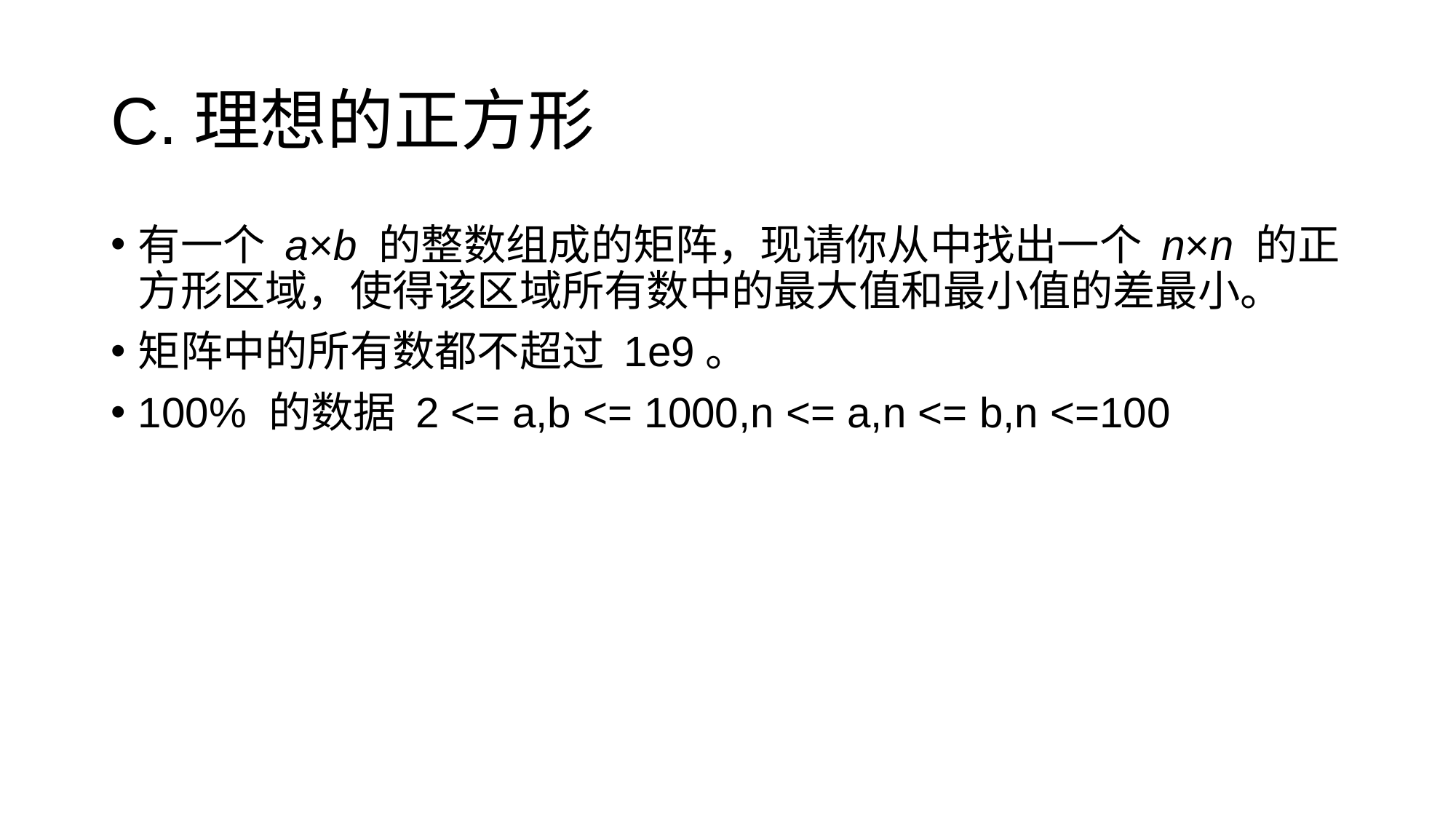

# C.理想的正方形
有一个 a×b 的整数组成的矩阵，现请你从中找出一个 n×n 的正方形区域，使得该区域所有数中的最大值和最小值的差最小。
矩阵中的所有数都不超过 1e9。
100% 的数据 2 <= a,b <= 1000,n <= a,n <= b,n <=100